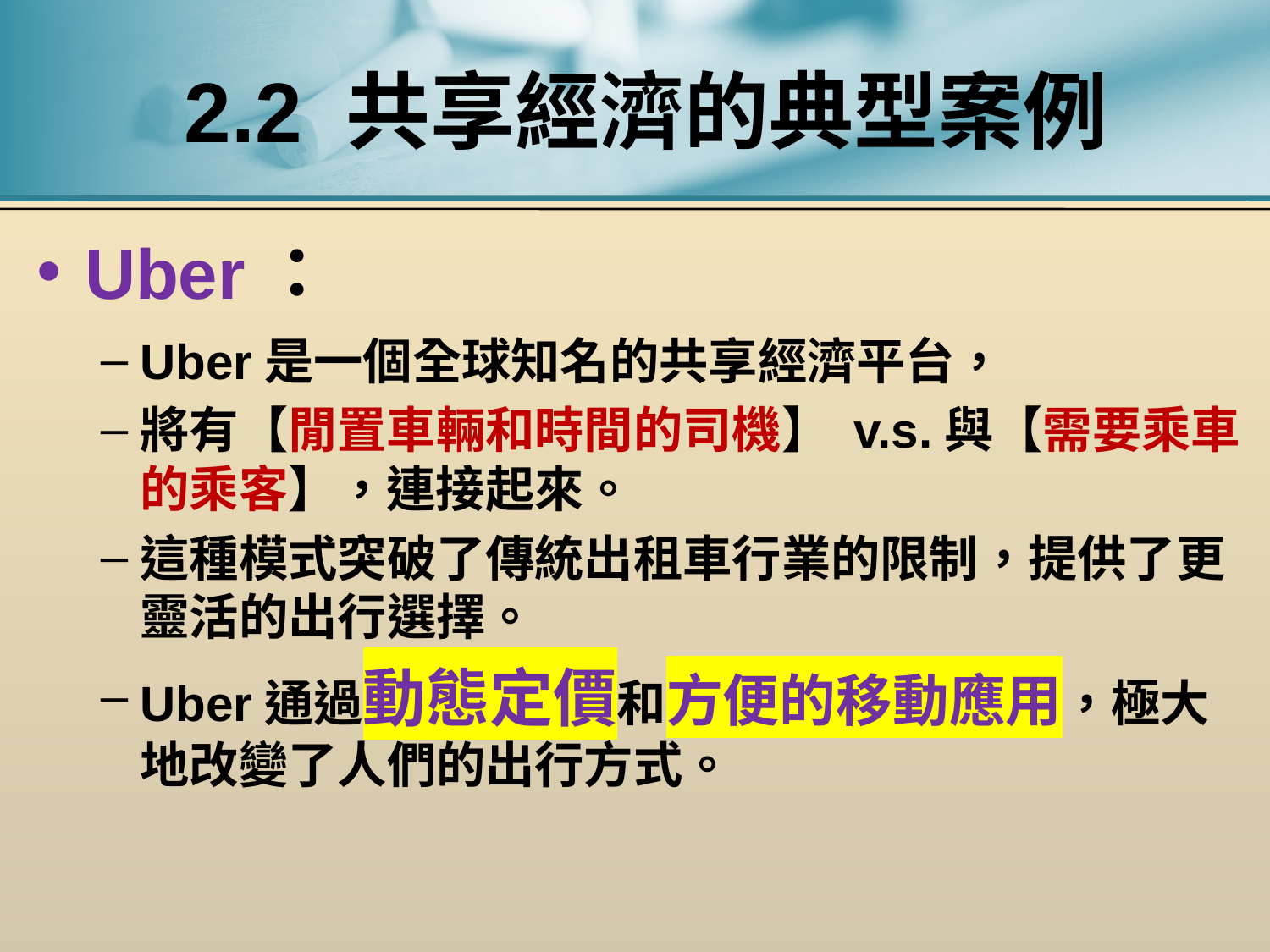

# 2.2 共享經濟的典型案例
Uber：
Uber是一個全球知名的共享經濟平台，
將有【閒置車輛和時間的司機】 v.s.與【需要乘車的乘客】，連接起來。
這種模式突破了傳統出租車行業的限制，提供了更靈活的出行選擇。
Uber通過動態定價和方便的移動應用，極大地改變了人們的出行方式。